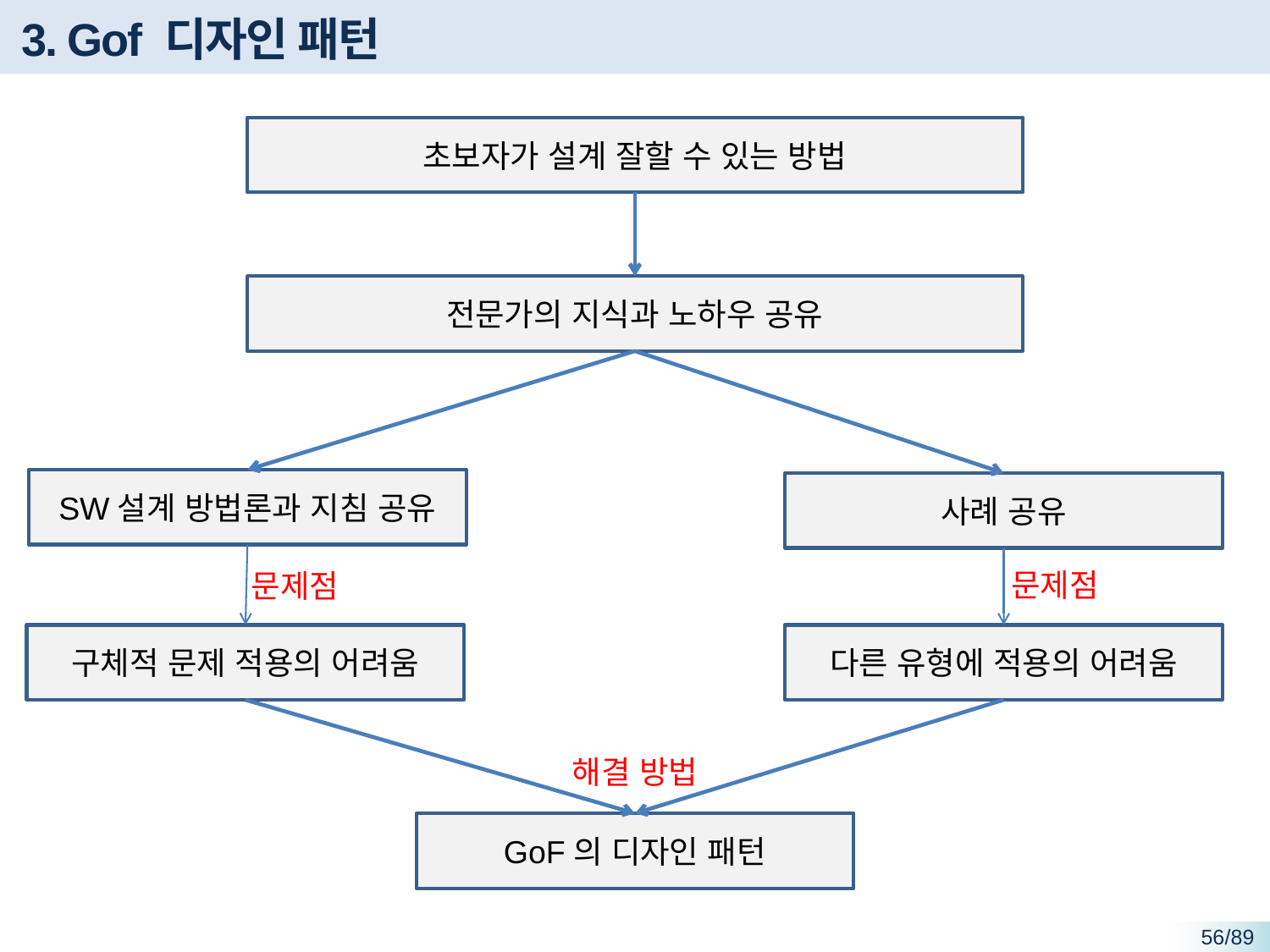

# 3. Gof 디자인 패턴
초보자가 설계 잘할 수 있는 방법
전문가의 지식과 노하우 공유
SW설계 방법론과 지침 공유
사례 공유
문제점
문제점
구체적 문제 적용의 어려움
다른 유형에 적용의 어려움
해결 방법
GoF의 디자인 패턴